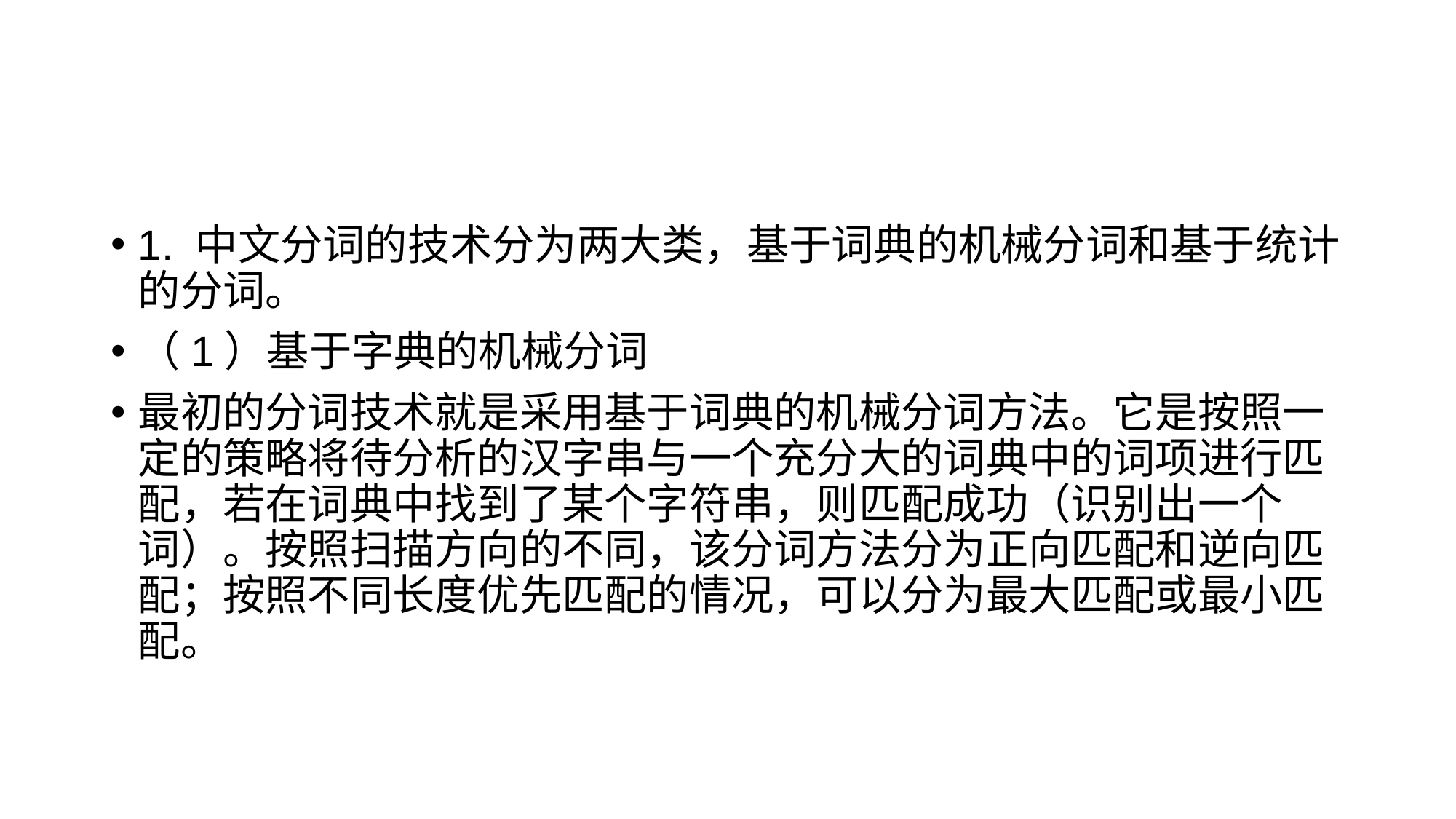

#
1. 中文分词的技术分为两大类，基于词典的机械分词和基于统计的分词。
（1）基于字典的机械分词
最初的分词技术就是采用基于词典的机械分词方法。它是按照一定的策略将待分析的汉字串与一个充分大的词典中的词项进行匹配，若在词典中找到了某个字符串，则匹配成功（识别出一个词）。按照扫描方向的不同，该分词方法分为正向匹配和逆向匹配；按照不同长度优先匹配的情况，可以分为最大匹配或最小匹配。